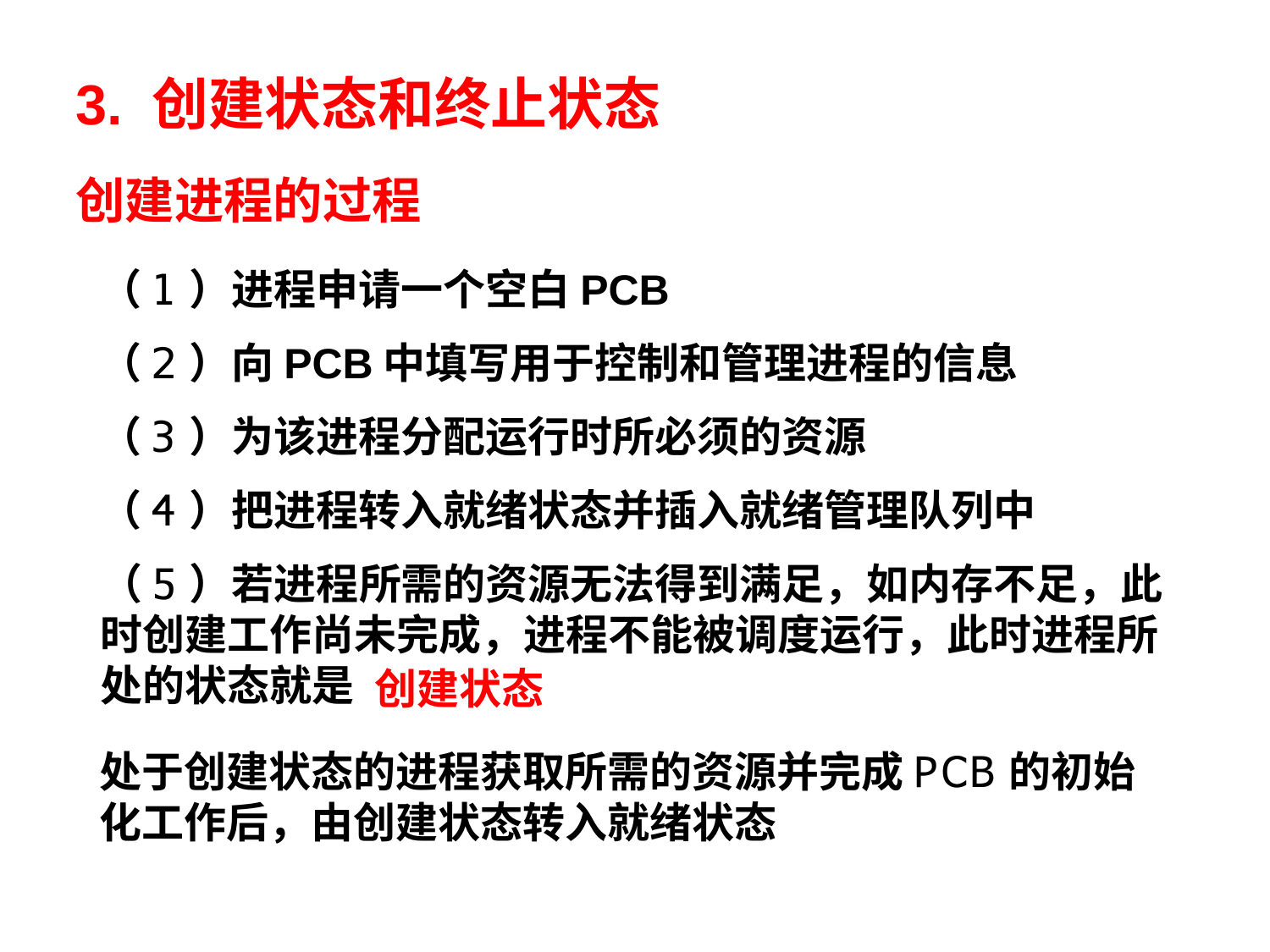

3. 创建状态和终止状态
创建进程的过程
（1）进程申请一个空白PCB
（2）向PCB中填写用于控制和管理进程的信息
（3）为该进程分配运行时所必须的资源
（4）把进程转入就绪状态并插入就绪管理队列中
（5）若进程所需的资源无法得到满足，如内存不足，此时创建工作尚未完成，进程不能被调度运行，此时进程所处的状态就是
创建状态
处于创建状态的进程获取所需的资源并完成PCB的初始化工作后，由创建状态转入就绪状态